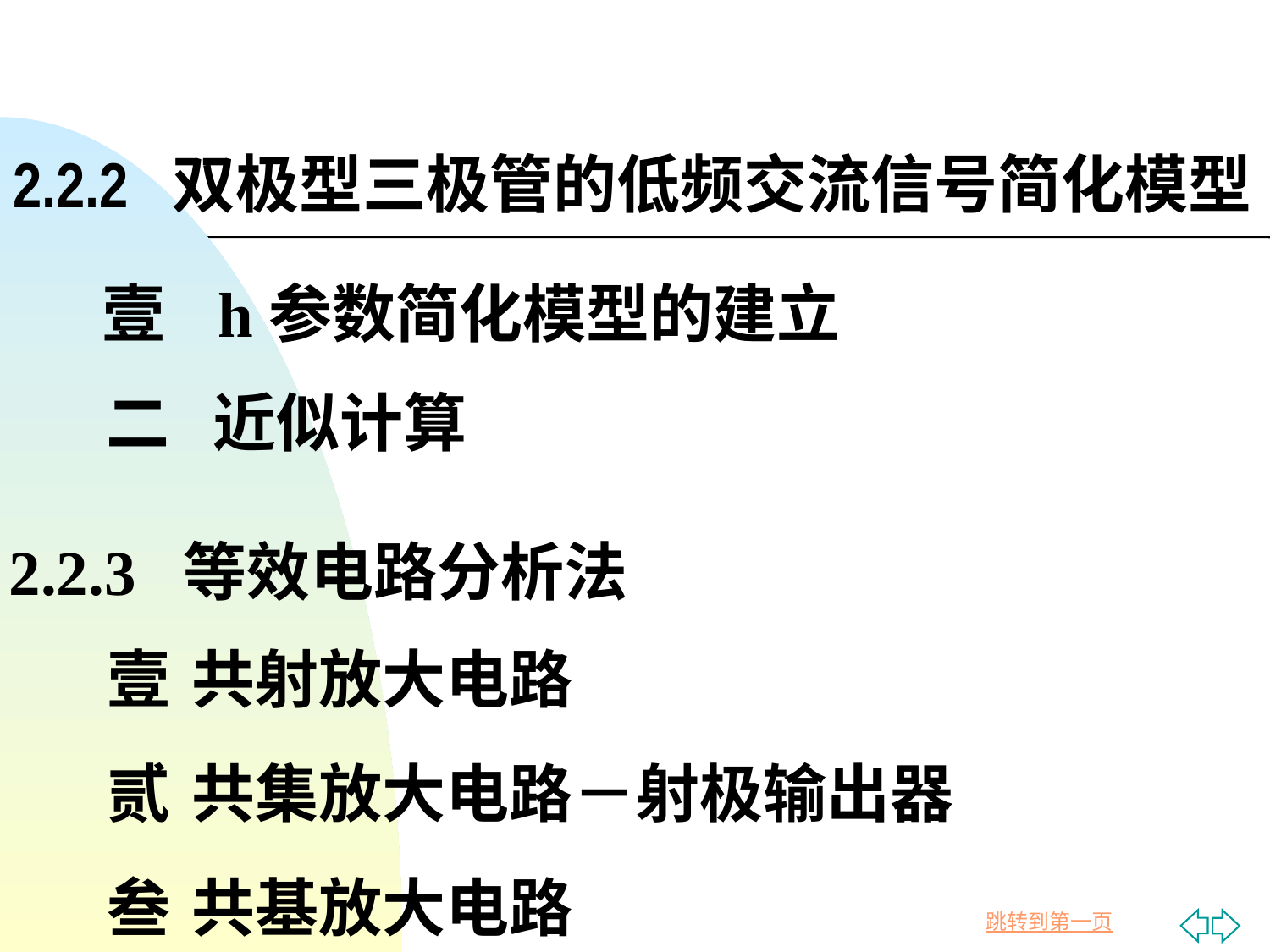

# 2.2.2  双极型三极管的低频交流信号简化模型
  h参数简化模型的建立

二   近似计算

2.2.3  等效电路分析法
共射放大电路
共集放大电路－射极输出器
共基放大电路